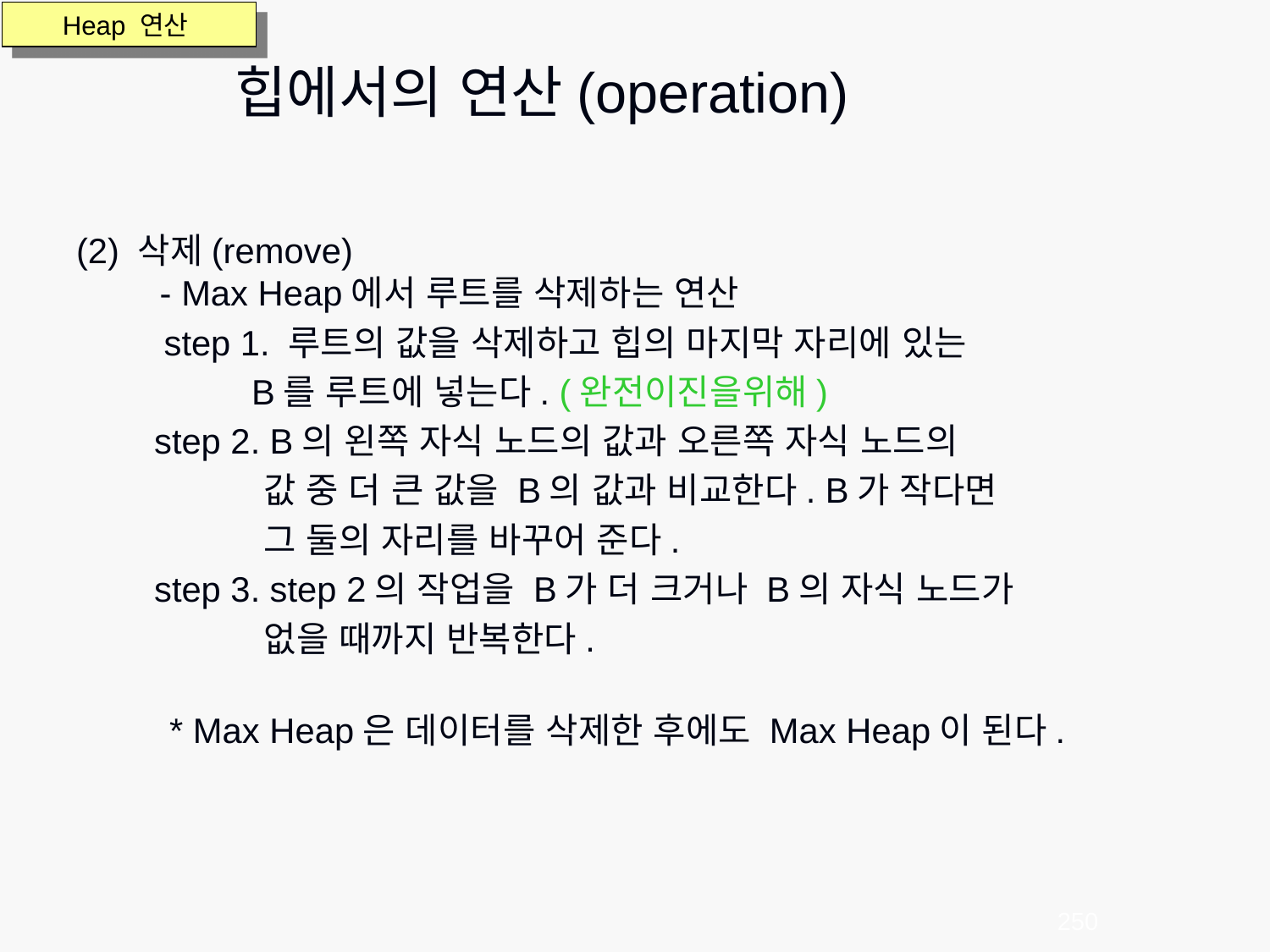

(2) 삭제(remove)
 - Max Heap에서 루트를 삭제하는 연산
         step 1. 루트의 값을 삭제하고 힙의 마지막 자리에 있는
                  B를 루트에 넣는다. (완전이진을위해)
        step 2. B의 왼쪽 자식 노드의 값과 오른쪽 자식 노드의
                  값 중 더 큰 값을 B의 값과 비교한다. B가 작다면
                  그 둘의 자리를 바꾸어 준다.
        step 3. step 2의 작업을 B가 더 크거나 B의 자식 노드가
                  없을 때까지 반복한다.
  * Max Heap은 데이터를 삭제한 후에도 Max Heap이 된다.
힙에서의 연산(operation)
Heap 연산
250